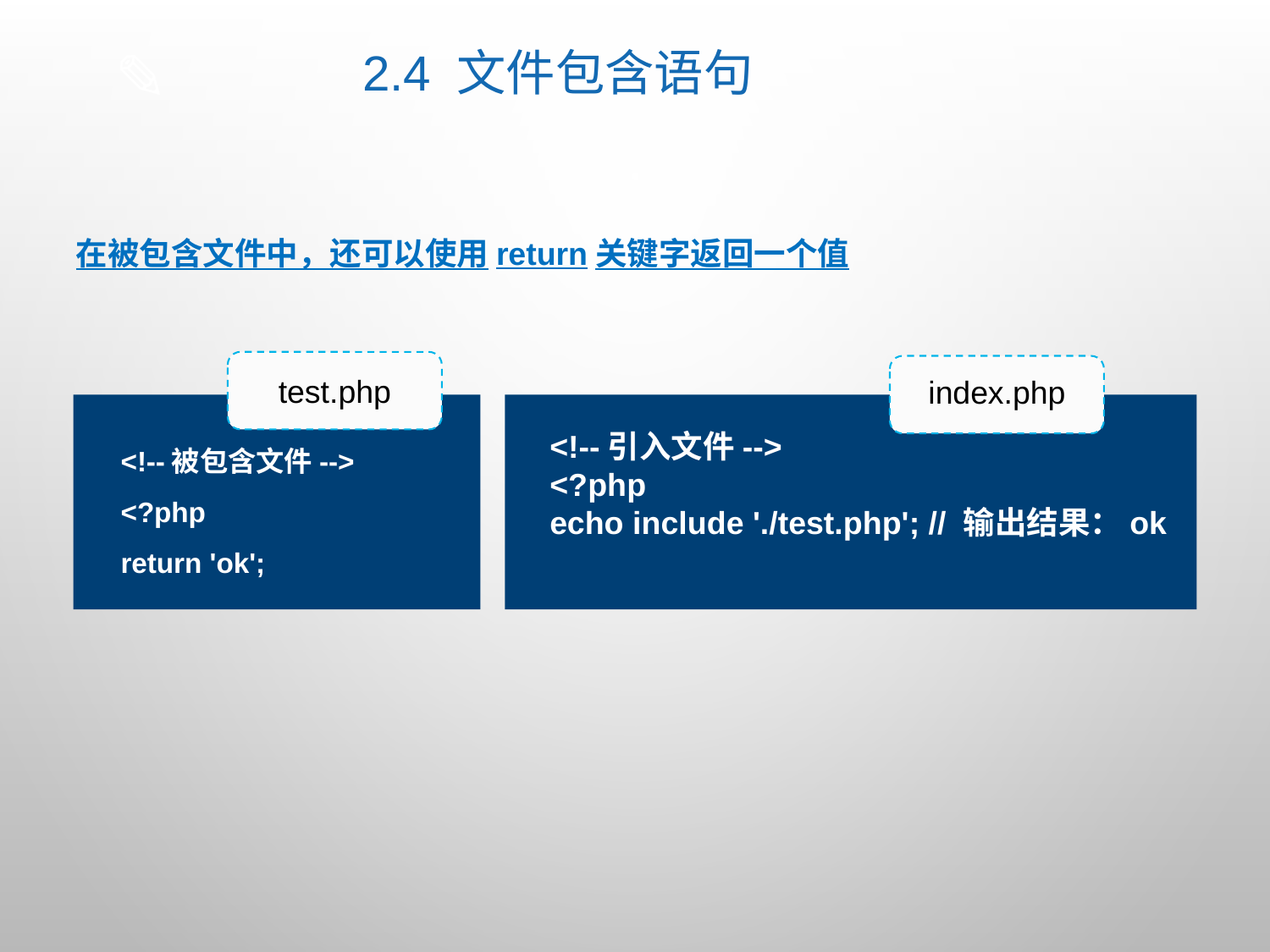

# 2.4 文件包含语句
在被包含文件中，还可以使用return关键字返回一个值

test.php

index.php

<!--被包含文件-->
<?php
return 'ok';

<!--引入文件-->
<?php
echo include './test.php'; // 输出结果：ok